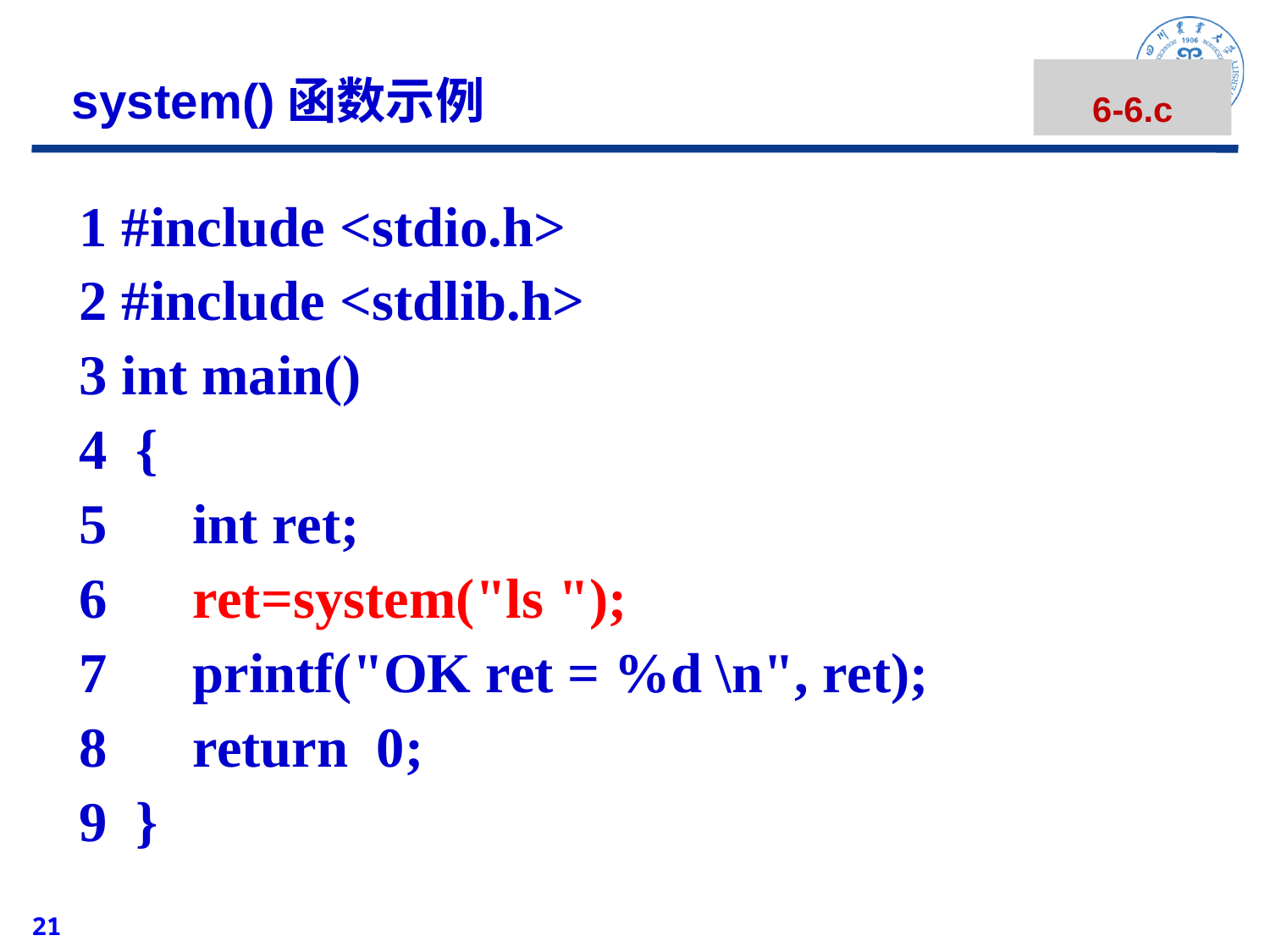

6-6.c
system()函数示例
  1 #include <stdio.h>
  2 #include <stdlib.h>
  3 int main()
  4  {
  5      int ret;
  6      ret=system("ls ");
  7      printf("OK ret = %d \n", ret);
  8      return  0;
  9  }